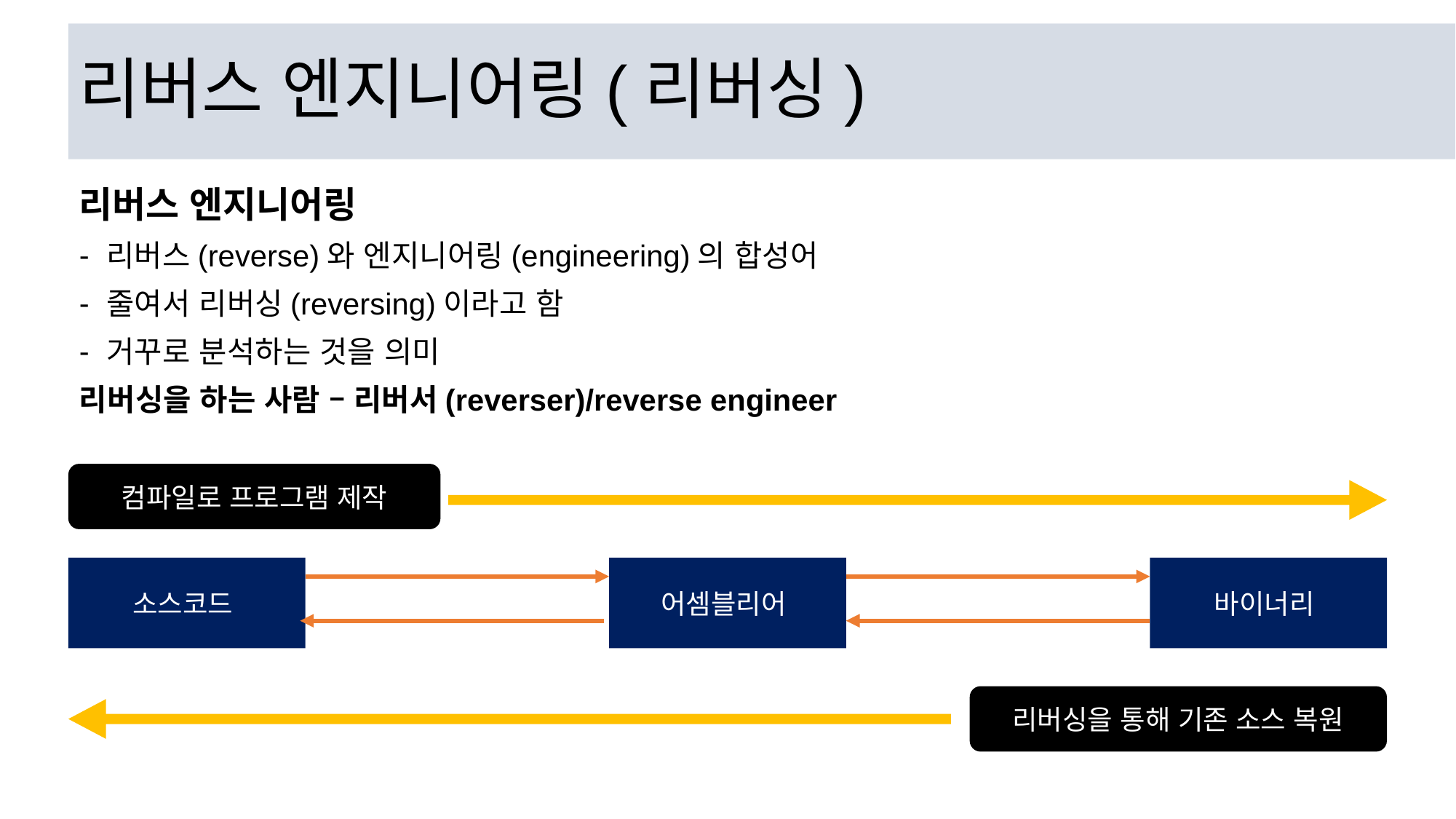

# 리버스 엔지니어링(리버싱)
리버스 엔지니어링
리버스(reverse)와 엔지니어링(engineering)의 합성어
줄여서 리버싱(reversing)이라고 함
거꾸로 분석하는 것을 의미
리버싱을 하는 사람 – 리버서(reverser)/reverse engineer

컴파일로 프로그램 제작

소스코드
어셈블리어
바이너리
리버싱을 통해 기존 소스 복원